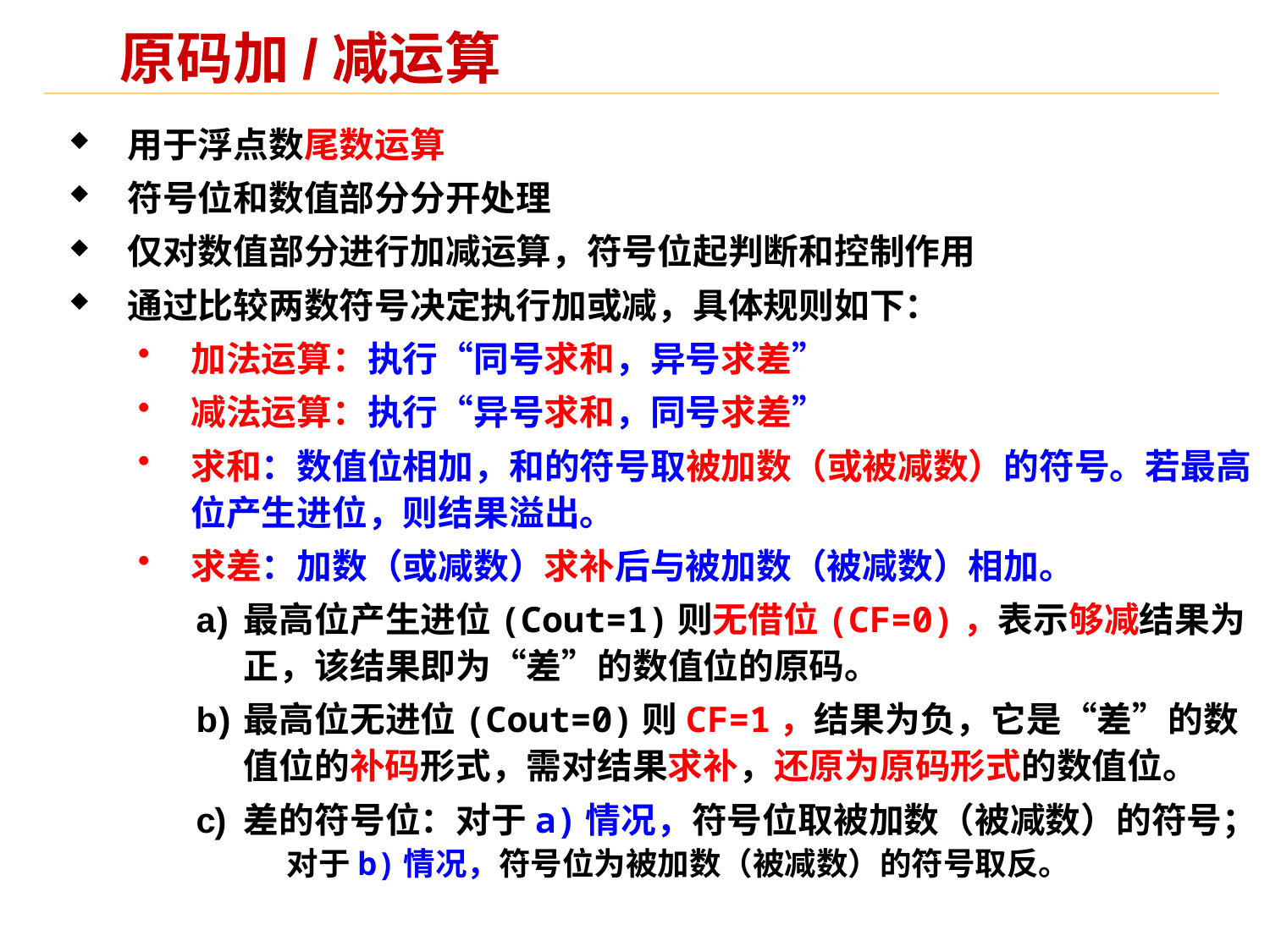

原码加/减运算
用于浮点数尾数运算
符号位和数值部分分开处理
仅对数值部分进行加减运算，符号位起判断和控制作用
通过比较两数符号决定执行加或减，具体规则如下：
加法运算：执行“同号求和，异号求差”
减法运算：执行“异号求和，同号求差”
求和：数值位相加，和的符号取被加数（或被减数）的符号。若最高位产生进位，则结果溢出。
求差：加数（或减数）求补后与被加数（被减数）相加。
最高位产生进位(Cout=1)则无借位(CF=0)，表示够减结果为正，该结果即为“差”的数值位的原码。
最高位无进位(Cout=0)则CF=1，结果为负，它是“差”的数值位的补码形式，需对结果求补，还原为原码形式的数值位。
差的符号位：对于a)情况，符号位取被加数（被减数）的符号；       对于b)情况，符号位为被加数（被减数）的符号取反。
35